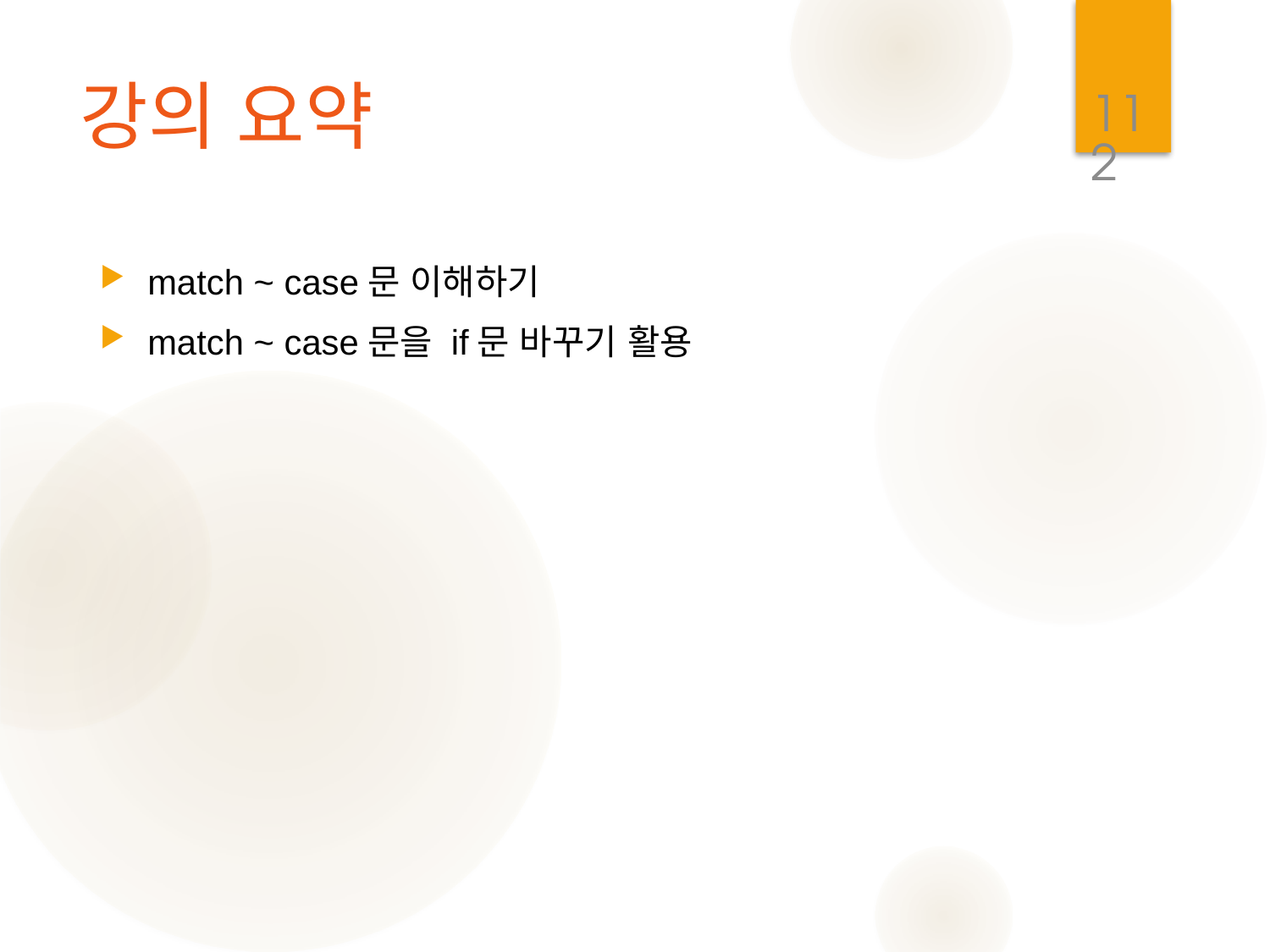

112
# 강의 요약
match ~ case문 이해하기
match ~ case문을 if문 바꾸기 활용